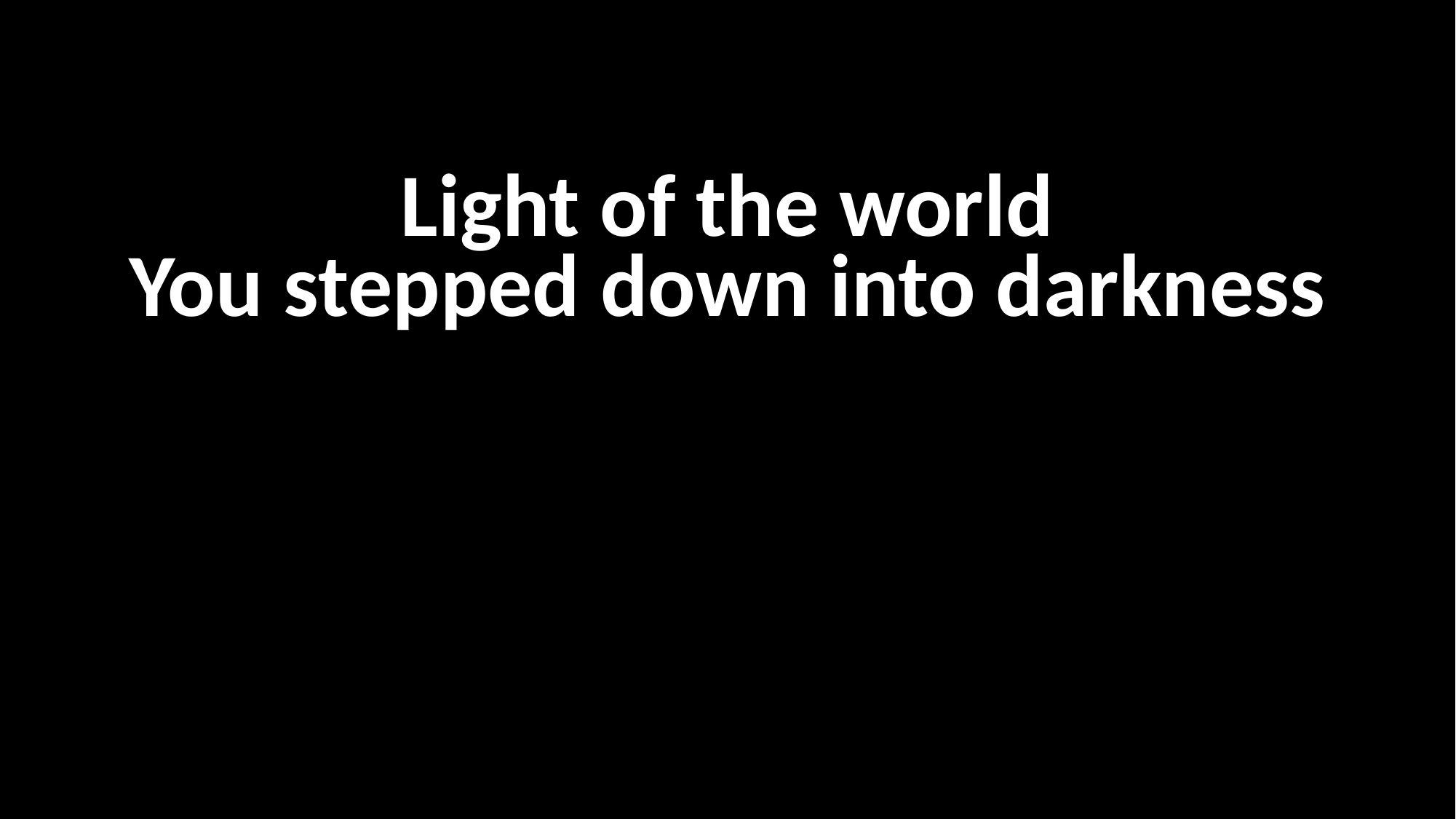

Light of the world
You stepped down into darkness
십자가를 참으신
어린 양 예수